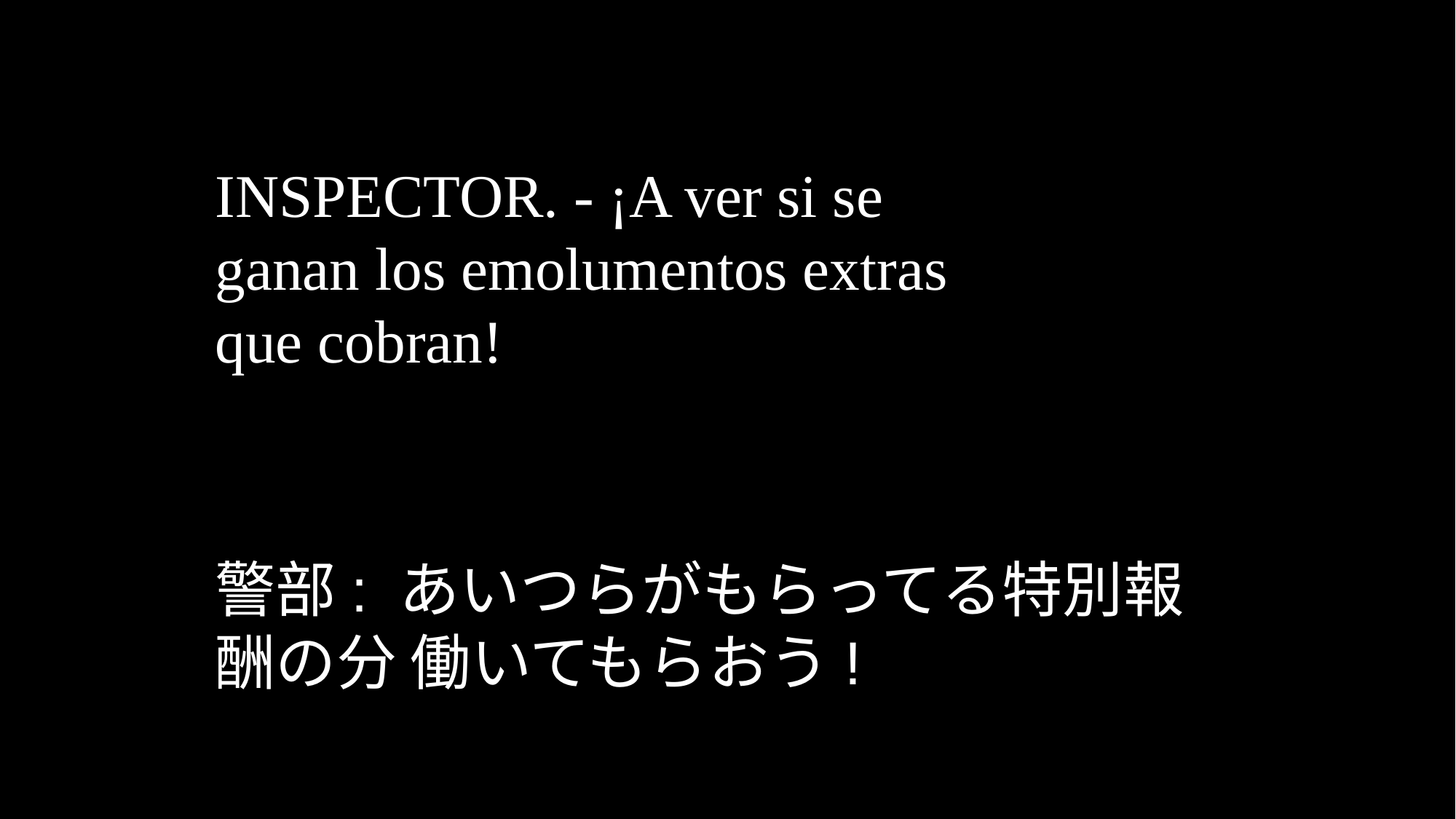

INSPECTOR. - ¡A ver si se ganan los emolumentos extras que cobran!

警部: あいつらがもらってる特別報酬の分 働いてもらおう!